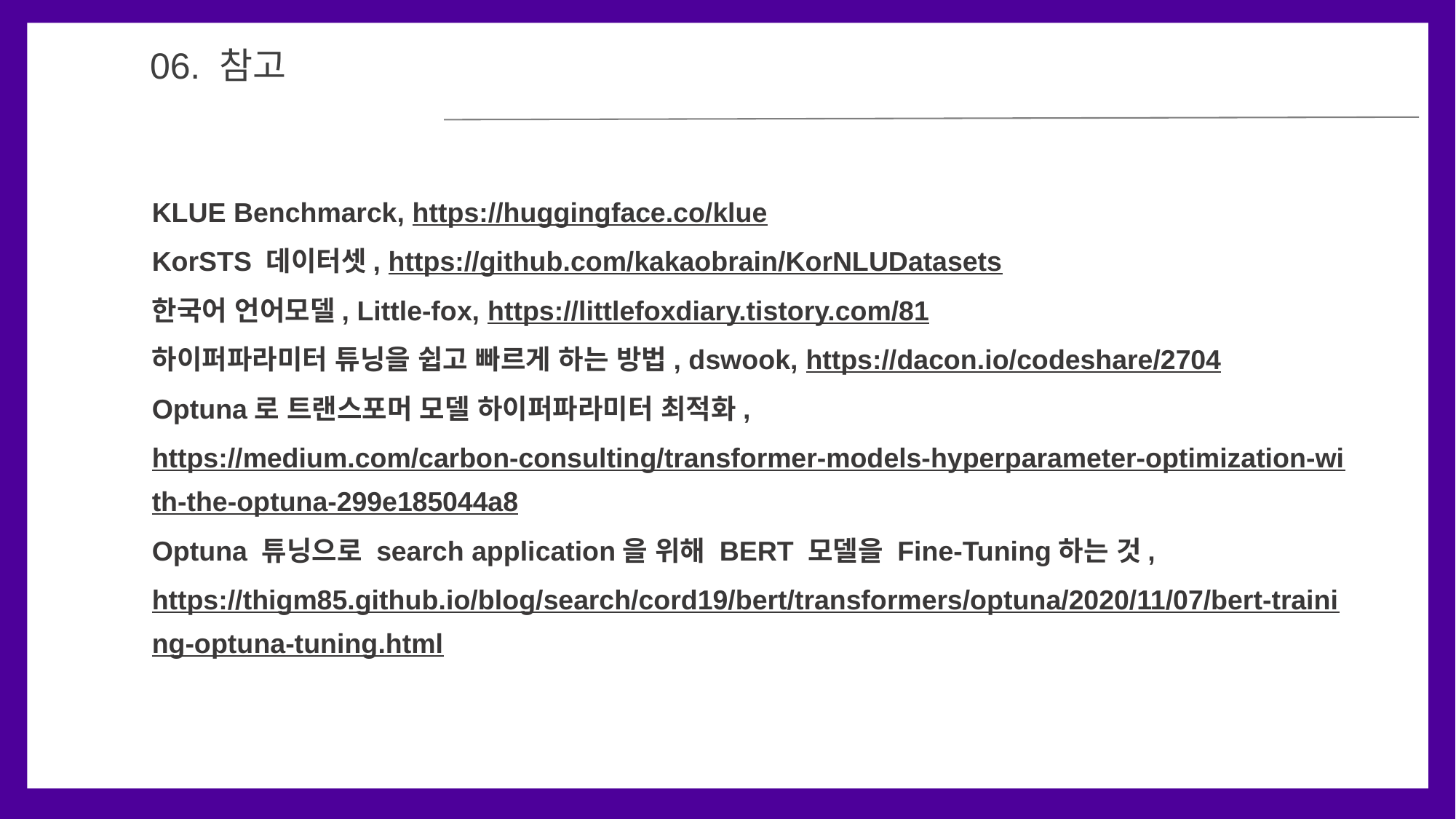

04
06. 참고

KLUE Benchmarck, https://huggingface.co/klue
KorSTS 데이터셋, https://github.com/kakaobrain/KorNLUDatasets
한국어 언어모델, Little-fox, https://littlefoxdiary.tistory.com/81
하이퍼파라미터 튜닝을 쉽고 빠르게 하는 방법, dswook, https://dacon.io/codeshare/2704
Optuna로 트랜스포머 모델 하이퍼파라미터 최적화, https://medium.com/carbon-consulting/transformer-models-hyperparameter-optimization-with-the-optuna-299e185044a8
Optuna 튜닝으로 search application을 위해 BERT 모델을 Fine-Tuning하는 것, https://thigm85.github.io/blog/search/cord19/bert/transformers/optuna/2020/11/07/bert-training-optuna-tuning.html